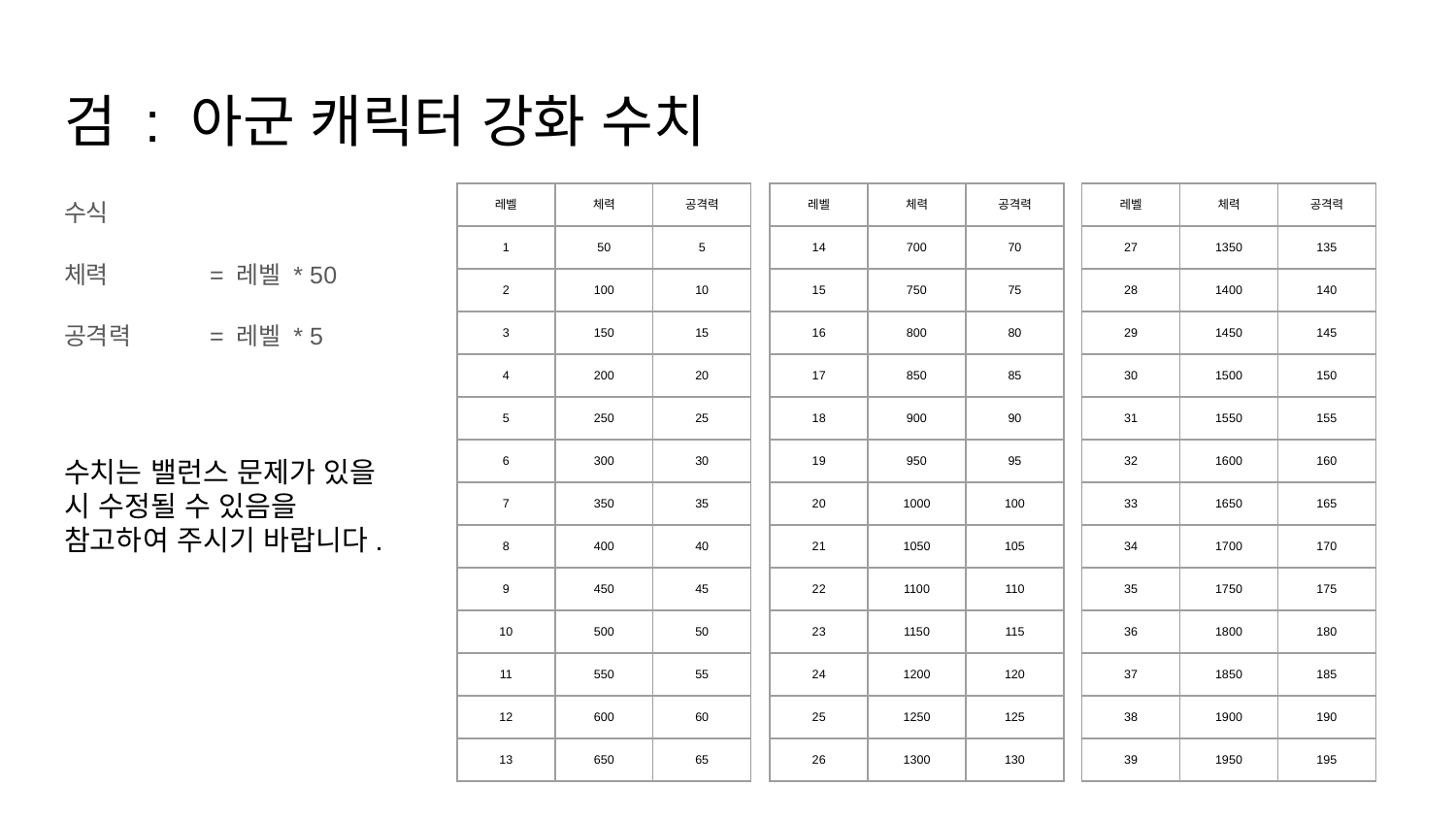

# 검 : 아군 캐릭터 강화 수치
| 레벨 | 체력 | 공격력 |
| --- | --- | --- |
| 1 | 50 | 5 |
| 2 | 100 | 10 |
| 3 | 150 | 15 |
| 4 | 200 | 20 |
| 5 | 250 | 25 |
| 6 | 300 | 30 |
| 7 | 350 | 35 |
| 8 | 400 | 40 |
| 9 | 450 | 45 |
| 10 | 500 | 50 |
| 11 | 550 | 55 |
| 12 | 600 | 60 |
| 13 | 650 | 65 |
| 레벨 | 체력 | 공격력 |
| --- | --- | --- |
| 14 | 700 | 70 |
| 15 | 750 | 75 |
| 16 | 800 | 80 |
| 17 | 850 | 85 |
| 18 | 900 | 90 |
| 19 | 950 | 95 |
| 20 | 1000 | 100 |
| 21 | 1050 | 105 |
| 22 | 1100 | 110 |
| 23 | 1150 | 115 |
| 24 | 1200 | 120 |
| 25 | 1250 | 125 |
| 26 | 1300 | 130 |
| 레벨 | 체력 | 공격력 |
| --- | --- | --- |
| 27 | 1350 | 135 |
| 28 | 1400 | 140 |
| 29 | 1450 | 145 |
| 30 | 1500 | 150 |
| 31 | 1550 | 155 |
| 32 | 1600 | 160 |
| 33 | 1650 | 165 |
| 34 | 1700 | 170 |
| 35 | 1750 | 175 |
| 36 | 1800 | 180 |
| 37 | 1850 | 185 |
| 38 | 1900 | 190 |
| 39 | 1950 | 195 |
수식
체력	= 레벨 * 50
공격력	= 레벨 * 5
수치는 밸런스 문제가 있을 시 수정될 수 있음을 참고하여 주시기 바랍니다.